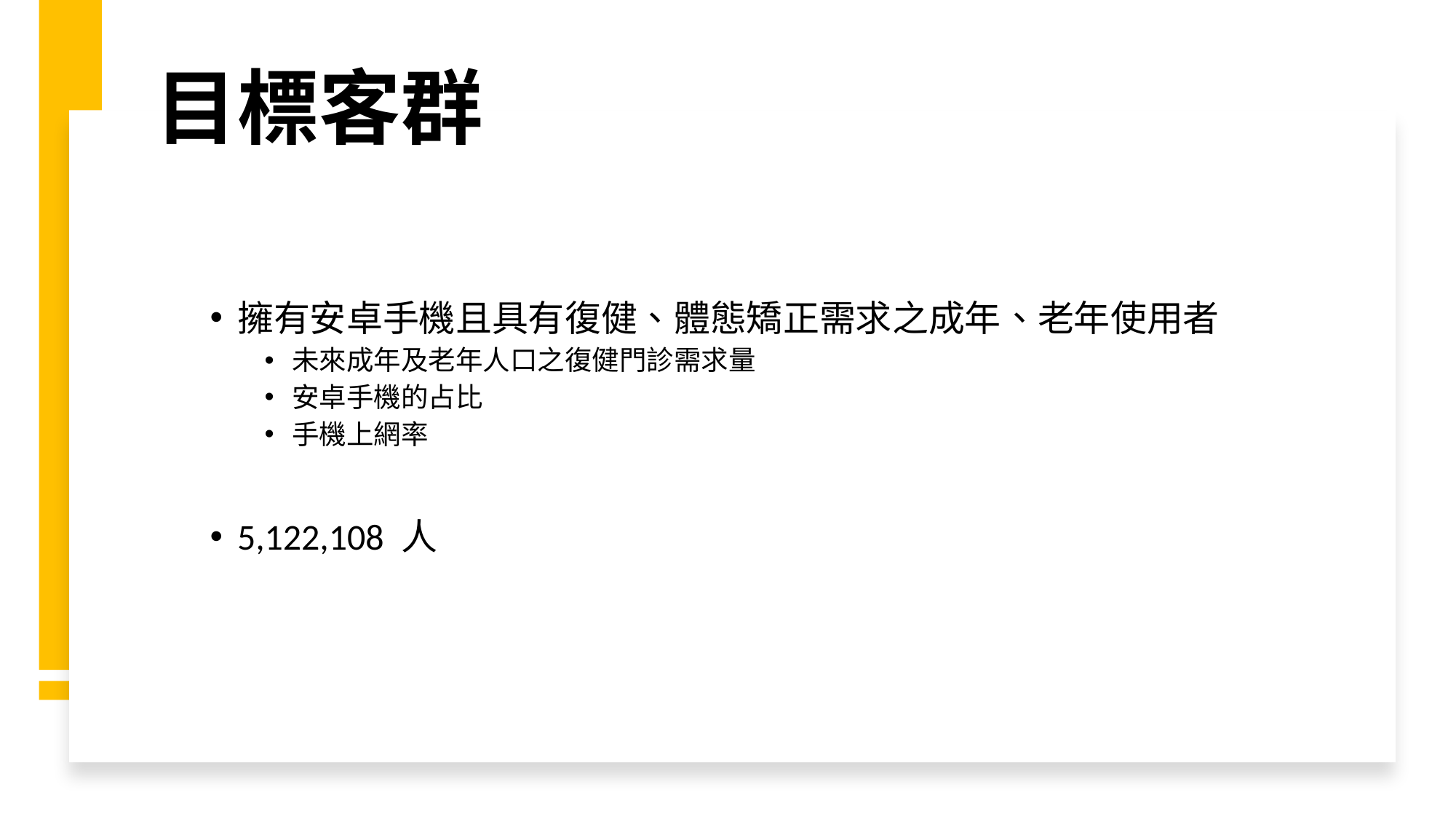

# 目標客群

擁有安卓手機且具有復健、體態矯正需求之成年、老年使用者
未來成年及老年人口之復健門診需求量
安卓手機的占比
手機上網率

5,122,108 人